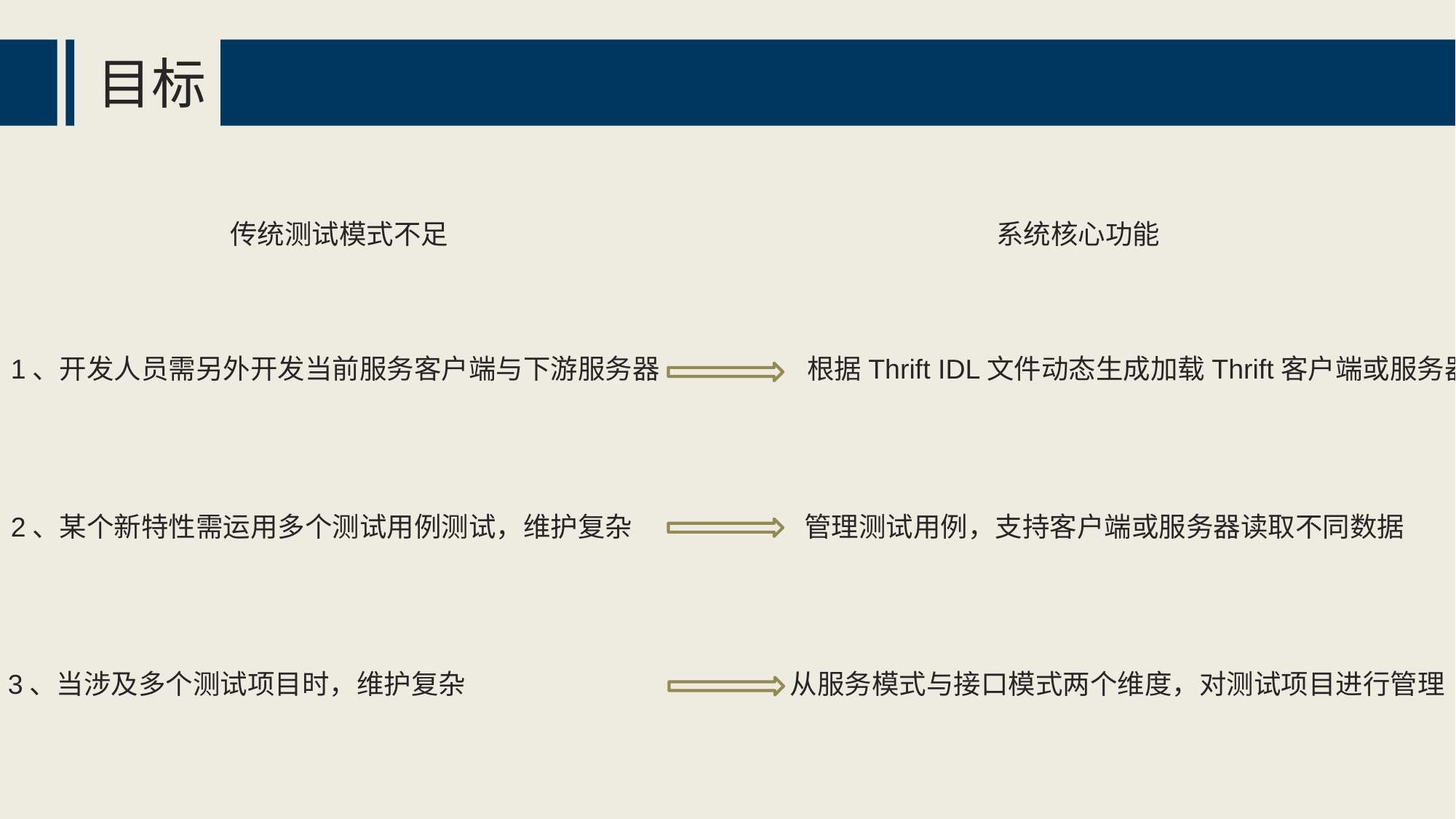

目标
传统测试模式不足
系统核心功能
1、开发人员需另外开发当前服务客户端与下游服务器
根据Thrift IDL文件动态生成加载Thrift客户端或服务器

2、某个新特性需运用多个测试用例测试，维护复杂
管理测试用例，支持客户端或服务器读取不同数据

3、当涉及多个测试项目时，维护复杂
从服务模式与接口模式两个维度，对测试项目进行管理